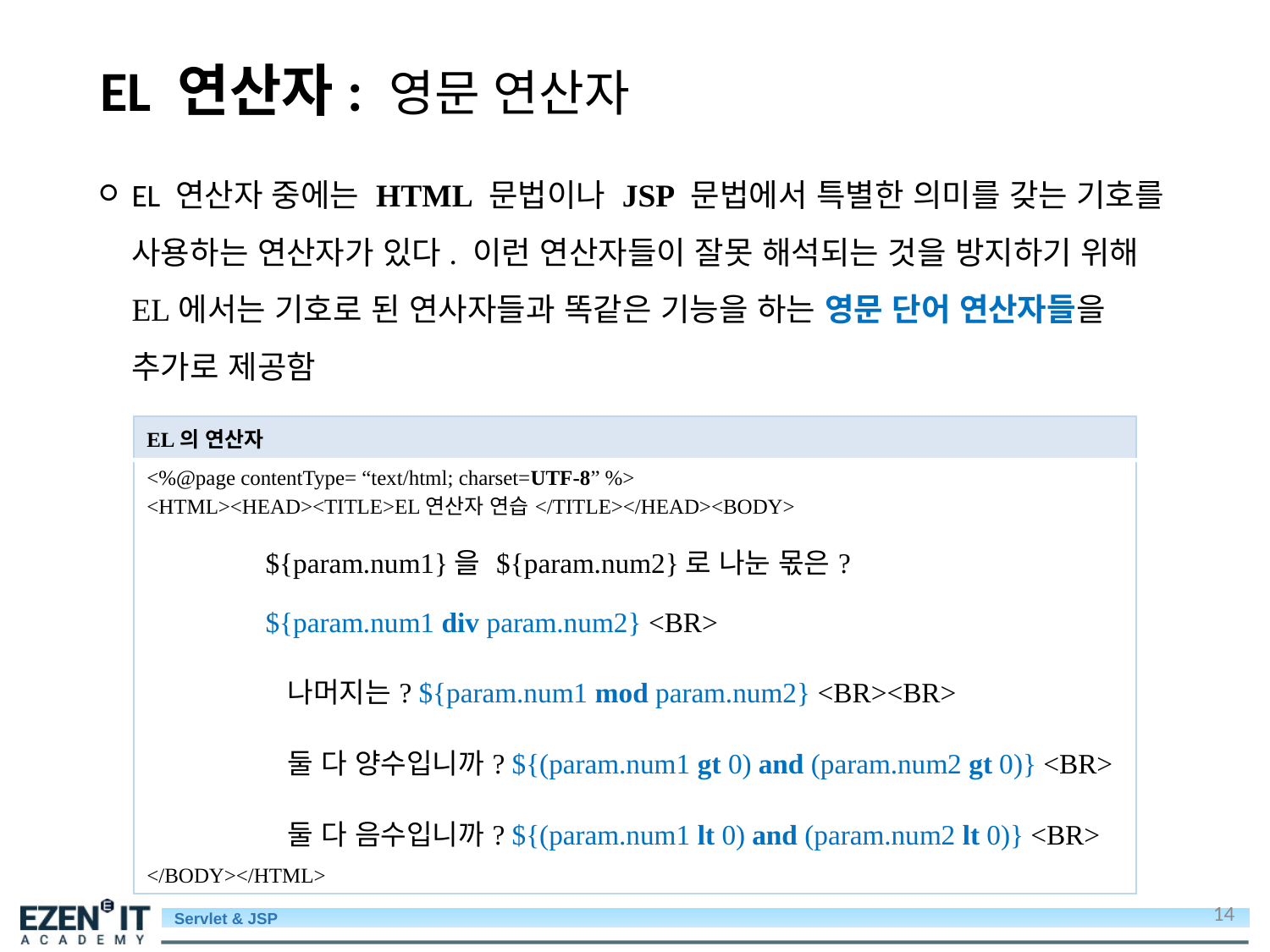

# EL 연산자: 영문 연산자
EL 연산자 중에는 HTML 문법이나 JSP 문법에서 특별한 의미를 갖는 기호를 사용하는 연산자가 있다. 이런 연산자들이 잘못 해석되는 것을 방지하기 위해 EL에서는 기호로 된 연사자들과 똑같은 기능을 하는 영문 단어 연산자들을 추가로 제공함
| EL의 연산자 |
| --- |
| <%@page contentType= “text/html; charset=UTF-8” %> <HTML><HEAD><TITLE>EL연산자 연습</TITLE></HEAD><BODY> ${param.num1}을 ${param.num2}로 나눈 몫은? ${param.num1 div param.num2} <BR> 나머지는? ${param.num1 mod param.num2} <BR><BR> 둘 다 양수입니까? ${(param.num1 gt 0) and (param.num2 gt 0)} <BR> 둘 다 음수입니까? ${(param.num1 lt 0) and (param.num2 lt 0)} <BR> </BODY></HTML> |
14